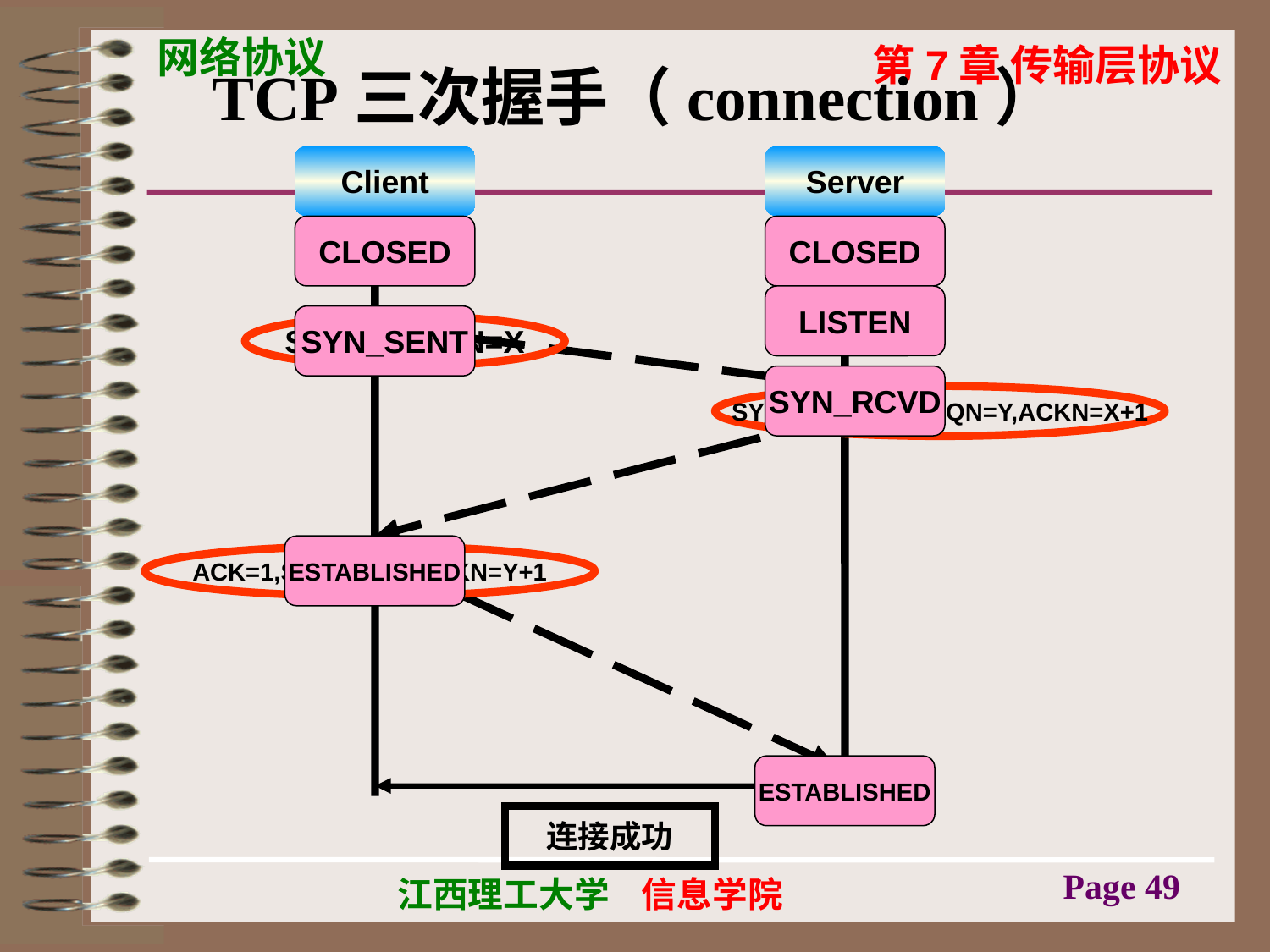

# TCP三次握手（connection）
Client
Server
CLOSED
CLOSED

LISTEN

SYN_SENT
SYN=1,SEQN=X

SYN_RCVD
SYN=1,ACK=1, SEQN=Y,ACKN=X+1

ESTABLISHED
ACK=1,SEQN=X+1,ACKN=Y+1

ESTABLISHED

连接成功
Page 49